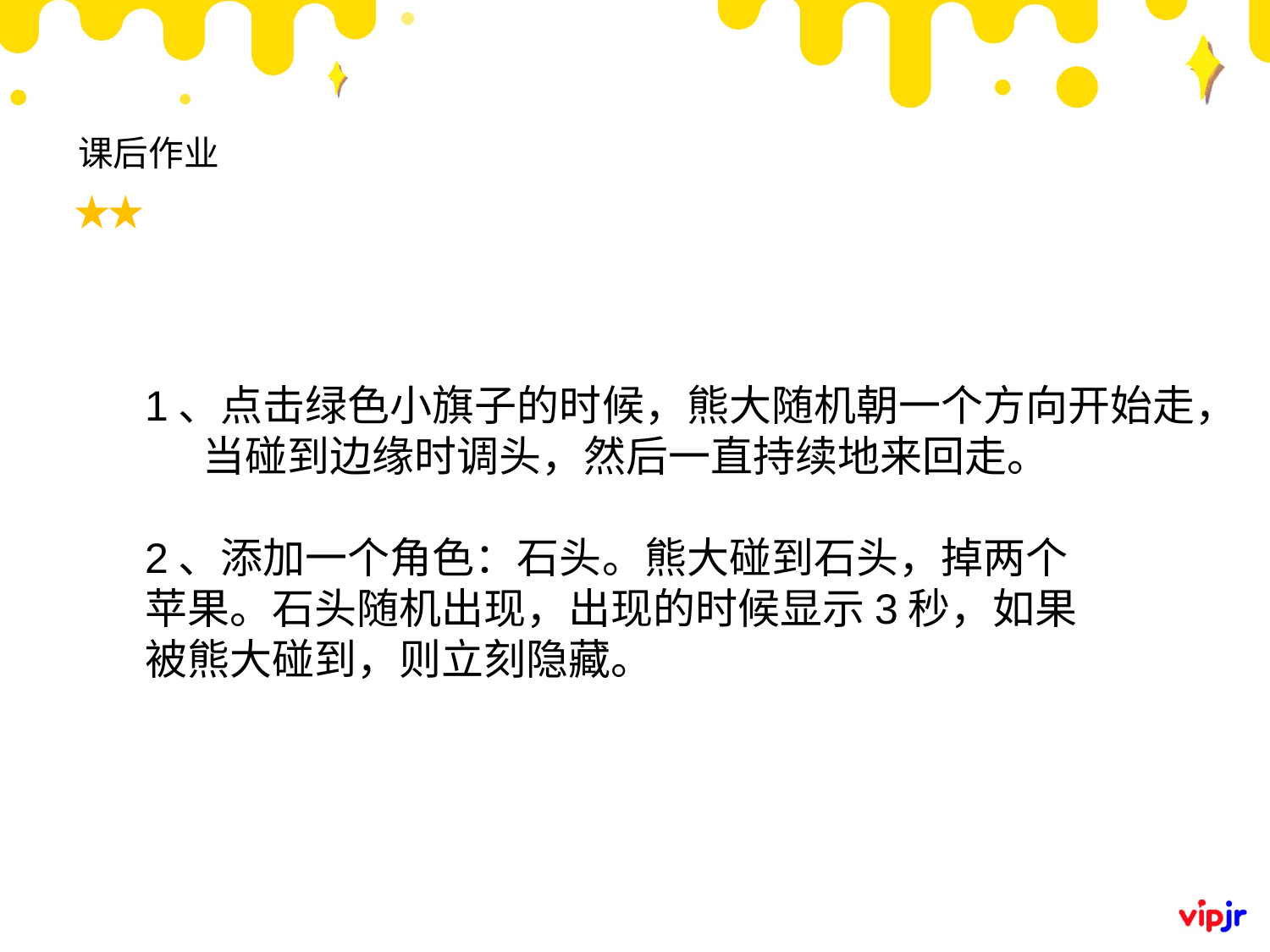

课后作业

1、点击绿色小旗子的时候，熊大随机朝一个方向开始走，
     当碰到边缘时调头，然后一直持续地来回走。

2、添加一个角色：石头。熊大碰到石头，掉两个
苹果。石头随机出现，出现的时候显示3秒，如果
被熊大碰到，则立刻隐藏。